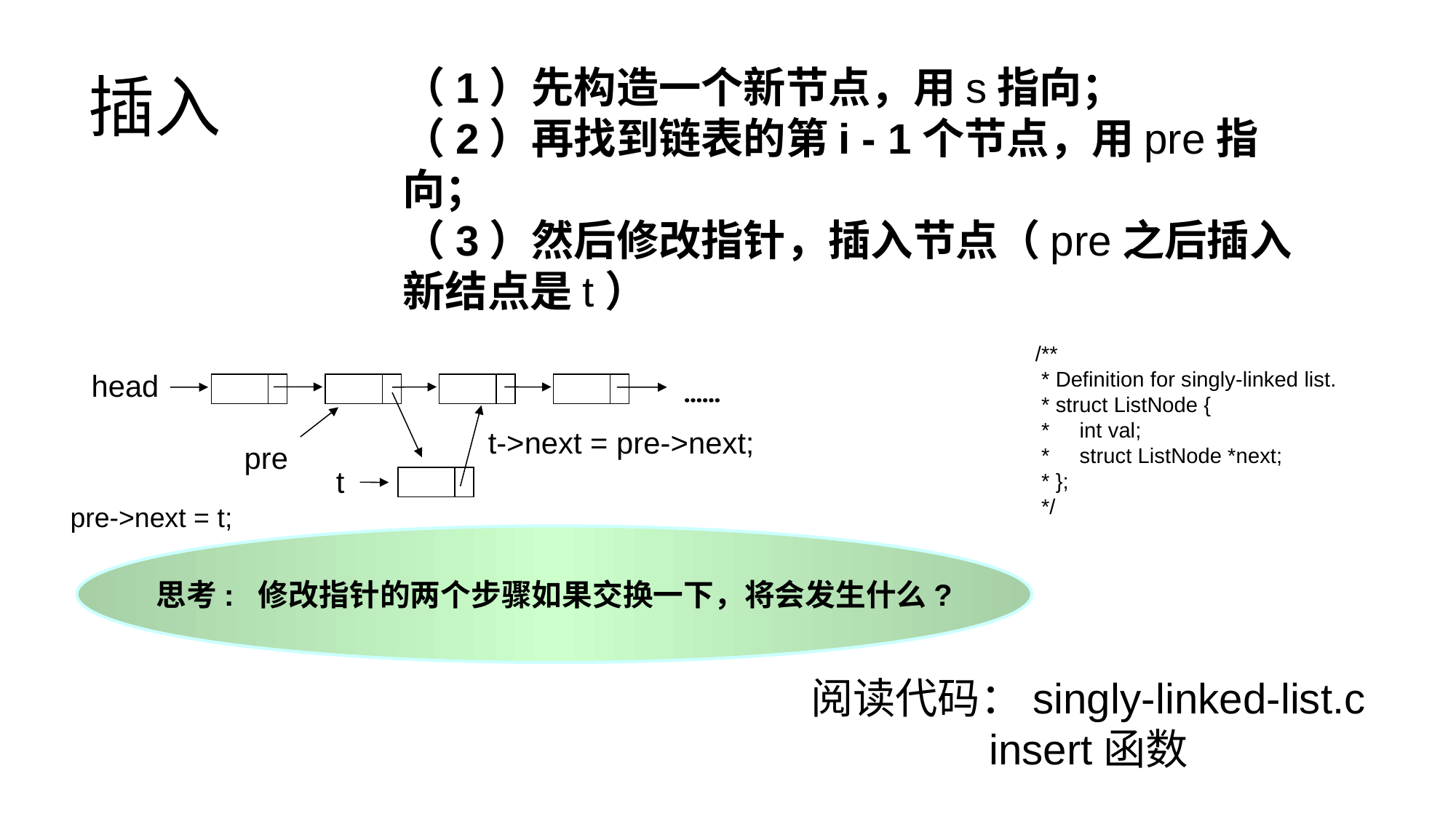

# 插入
（1）先构造一个新节点，用s指向；
（2）再找到链表的第i - 1个节点，用pre指向；
（3）然后修改指针，插入节点（pre之后插入新结点是t）
/**
 * Definition for singly-linked list.
 * struct ListNode {
 *     int val;
 *     struct ListNode *next;
 * };
 */
head
……

t->next = pre->next;

pre
t

pre->next = t;
思考:  修改指针的两个步骤如果交换一下，将会发生什么?
阅读代码：singly-linked-list.c
insert函数